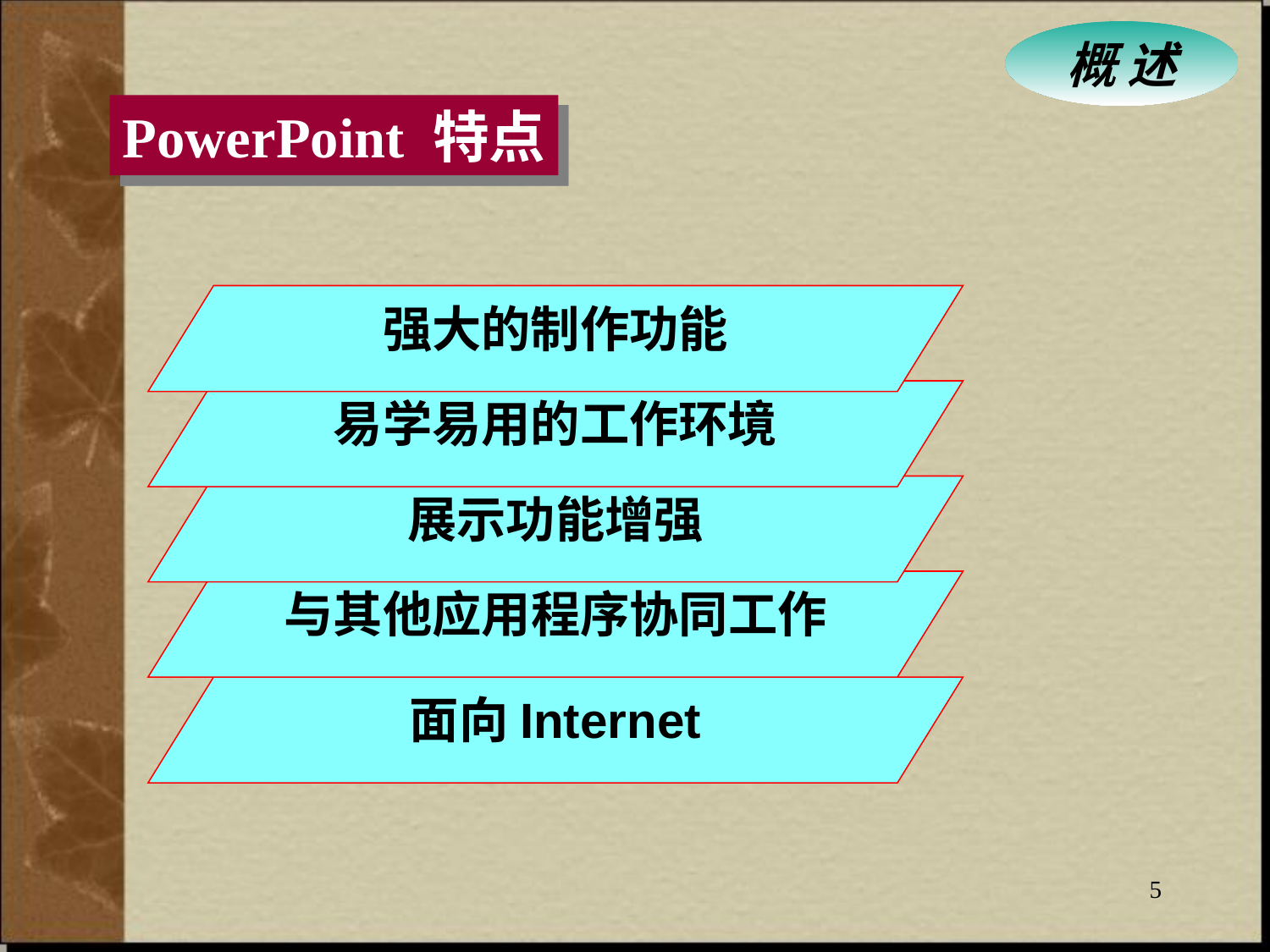

概 述
PowerPoint 特点
强大的制作功能
易学易用的工作环境
展示功能增强
与其他应用程序协同工作
面向Internet
5